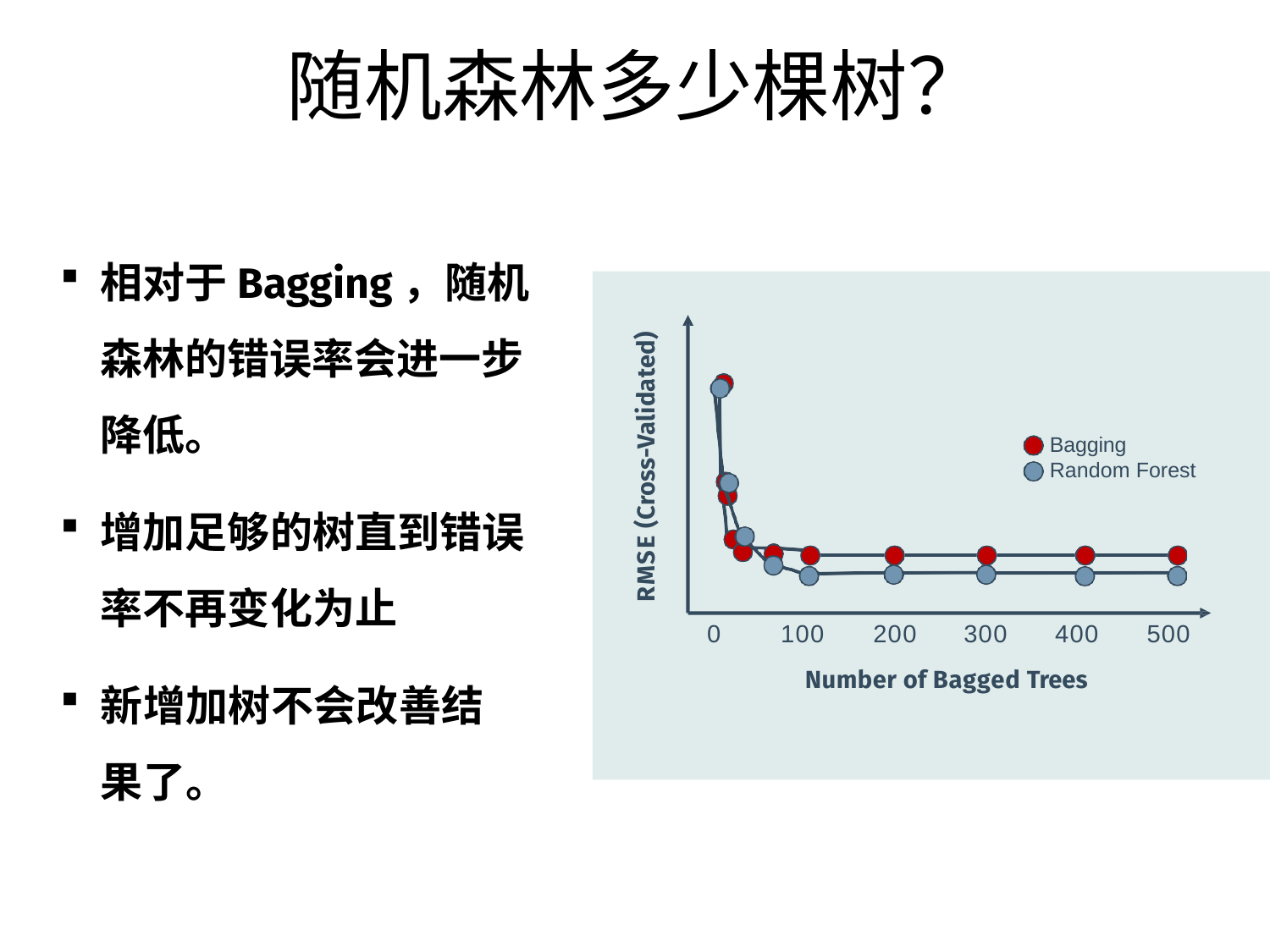

# 随机森林多少棵树？
相对于Bagging，随机森林的错误率会进一步降低。
增加足够的树直到错误率不再变化为止
新增加树不会改善结果了。

RMSE (Cross-Validated)

Bagging  Random Forest

100	200	300	400	500
Number of Bagged Trees

0